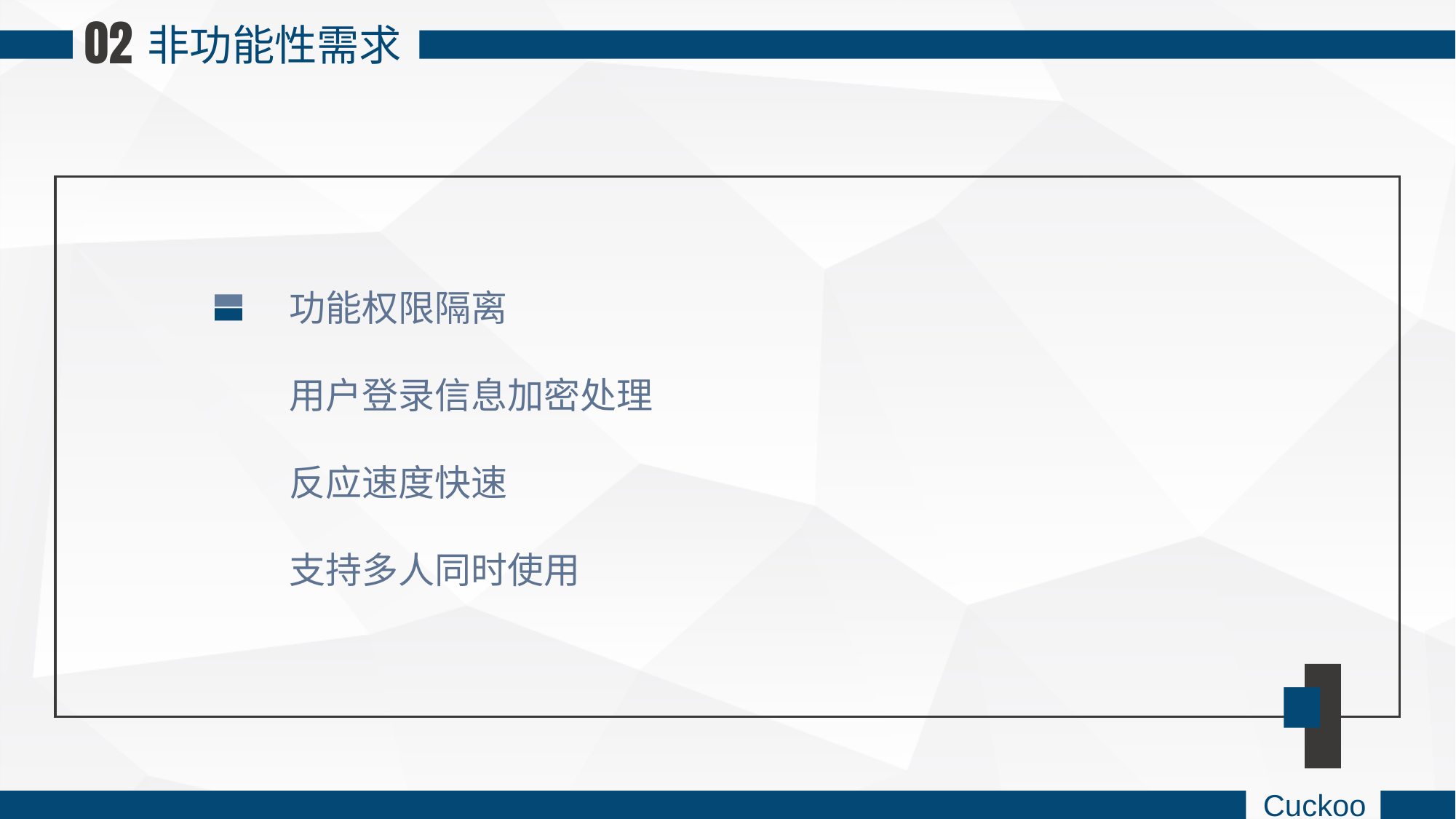

02
非功能性需求

功能权限隔离

用户登录信息加密处理

反应速度快速

支持多人同时使用

Cuckoo